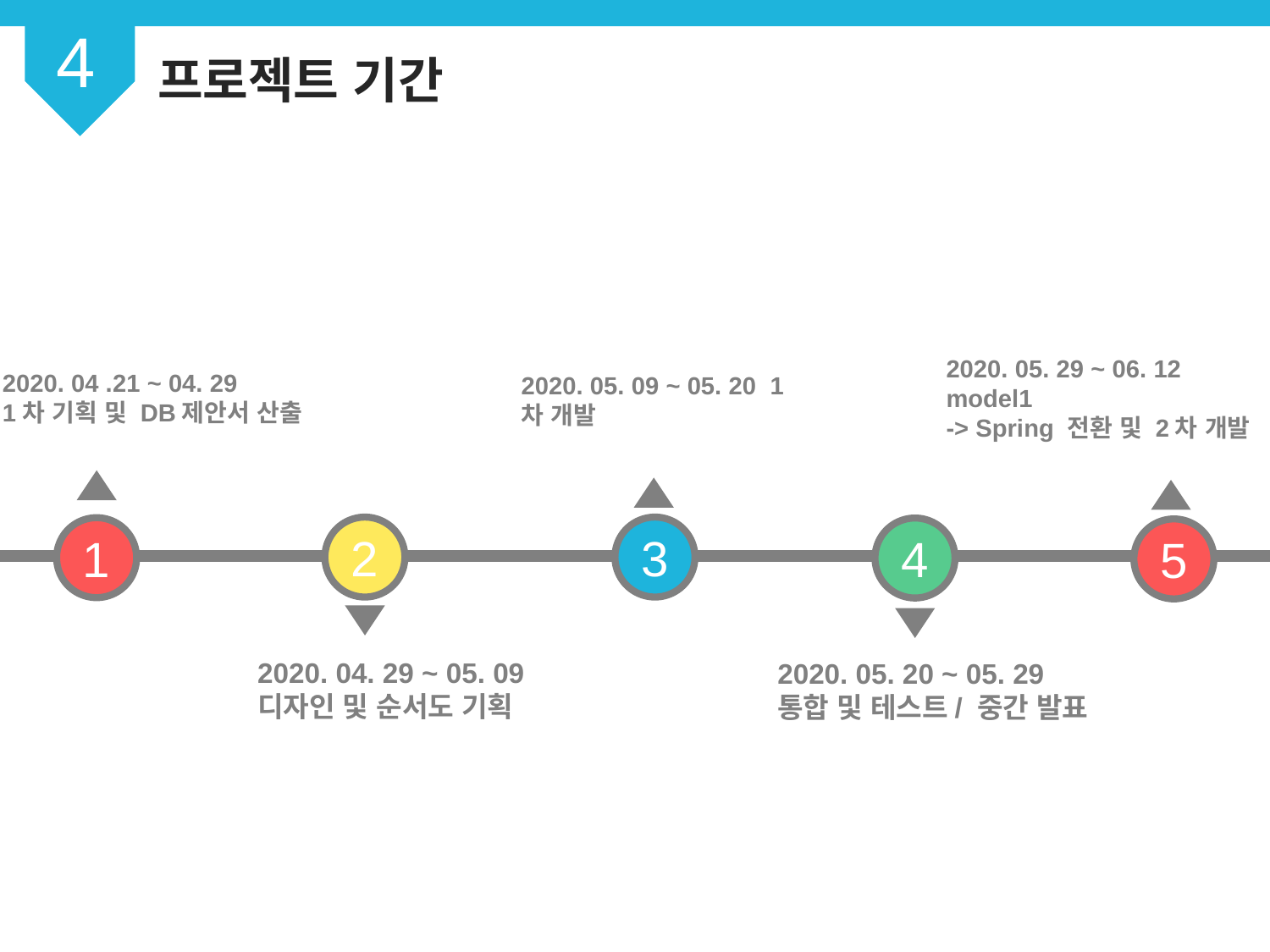

4

프로젝트 기간
2020. 05. 29 ~ 06. 12  model1
-> Spring 전환 및 2차 개발
2020. 04 .21 ~ 04. 29
1차 기획 및 DB제안서 산출

2020. 05. 09 ~ 05. 20  1차 개발

2
3
1
4
5

2020. 04. 29 ~ 05. 09  디자인 및 순서도 기획

2020. 05. 20 ~ 05. 29
통합 및 테스트/ 중간 발표